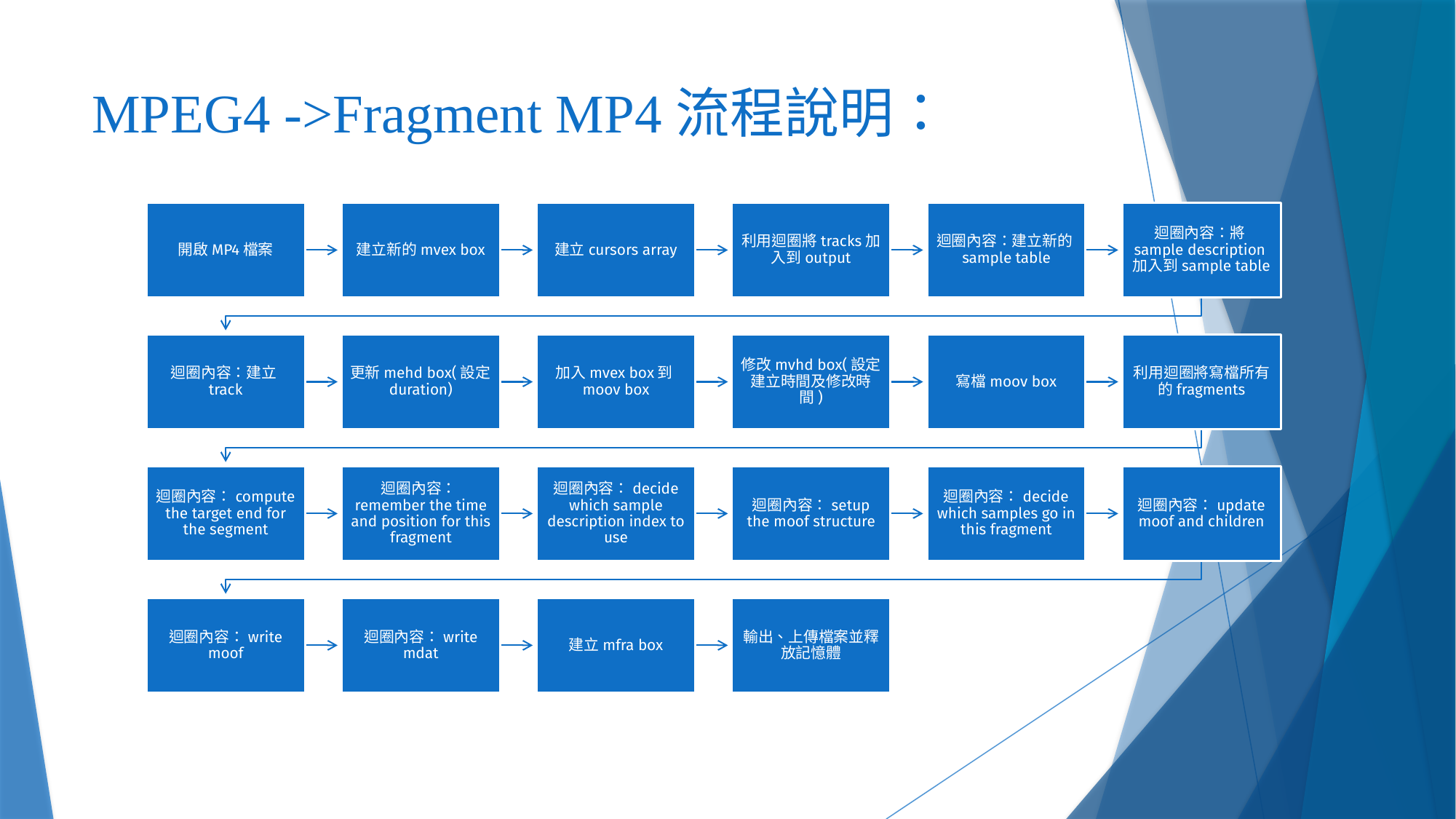

# MPEG4 ->Fragment MP4流程說明：

開啟MP4檔案

建立新的mvex box

建立cursors array

利用迴圈將tracks加入到output

迴圈內容：建立新的sample table

迴圈內容：將sample description加入到sample table

迴圈內容：建立track

更新mehd box(設定duration)

加入mvex box到moov box

修改mvhd box(設定建立時間及修改時間)

寫檔moov box

利用迴圈將寫檔所有的fragments

迴圈內容：compute the target end for the segment

迴圈內容：remember the time and position for this fragment

迴圈內容：decide which sample description index to use

迴圈內容：setup the moof structure

迴圈內容：decide which samples go in this fragment

迴圈內容：update moof and children

迴圈內容：write moof

迴圈內容：write mdat

建立mfra box
輸出、上傳檔案並釋放記憶體